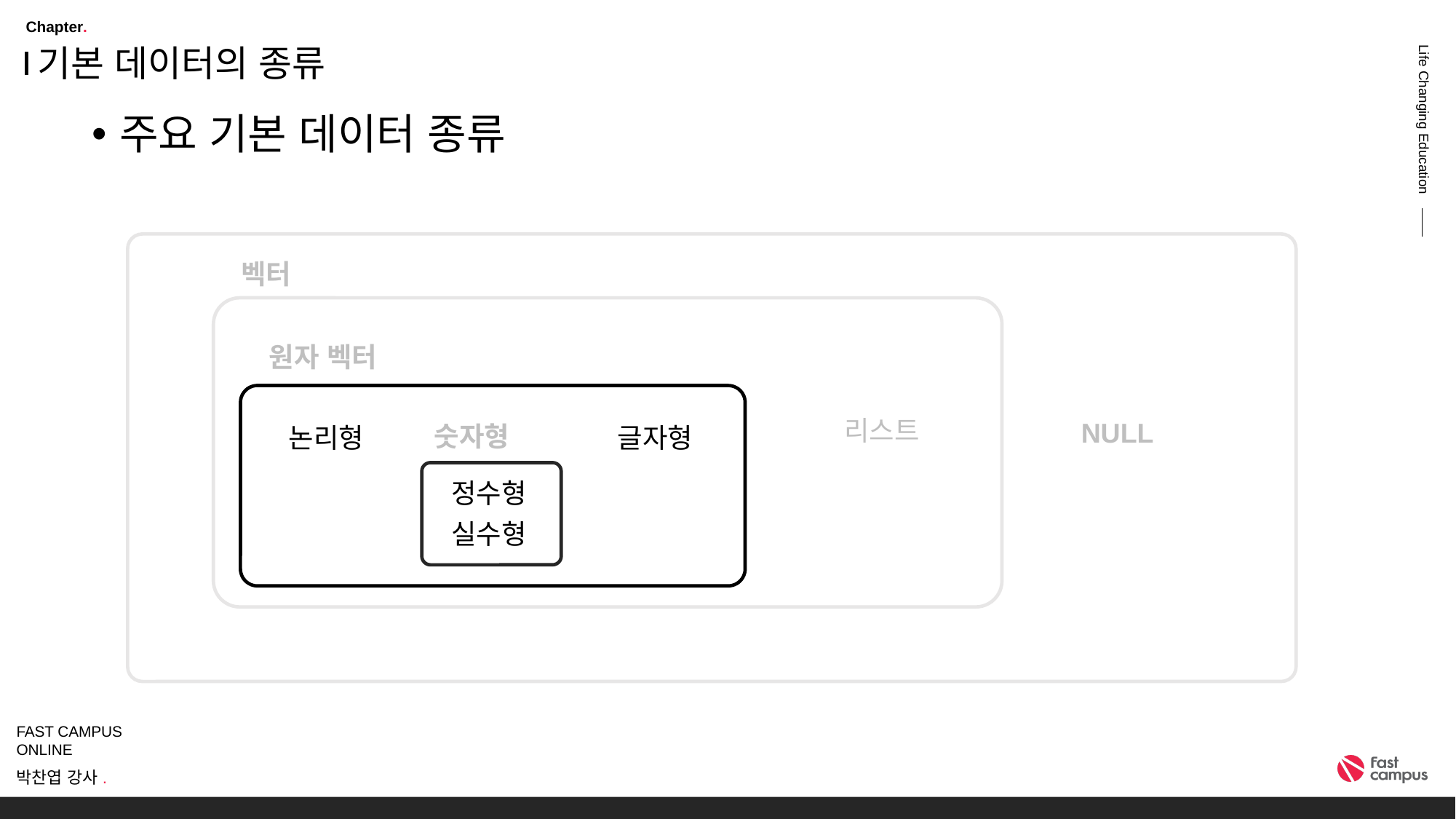

# 기본 데이터의 종류
주요 기본 데이터 종류

벡터

원자 벡터

리스트
NULL
숫자형
논리형
글자형

정수형
실수형